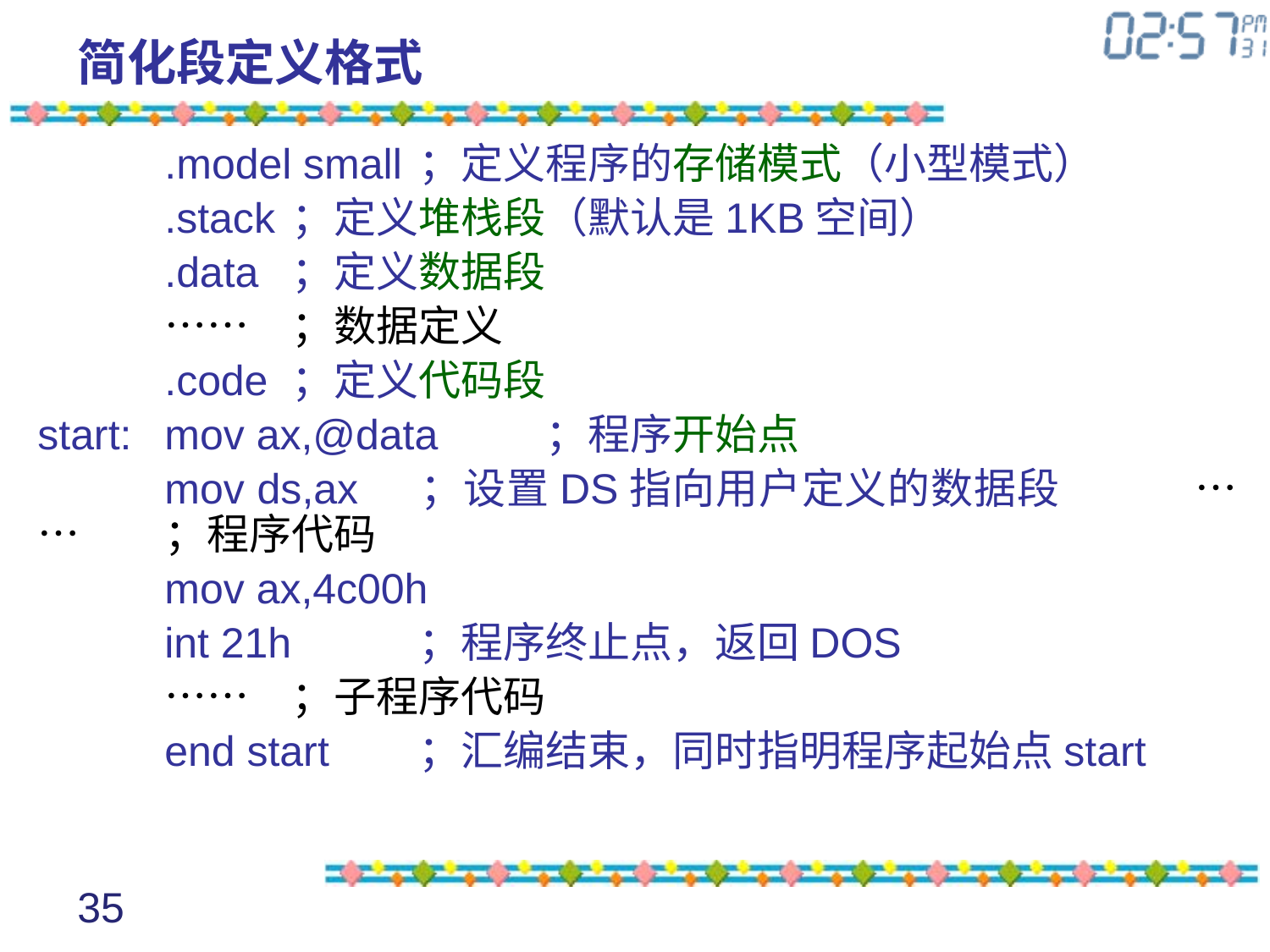

# 简化段定义格式
	.model small	；定义程序的存储模式（小型模式）
	.stack	；定义堆栈段（默认是1KB空间）
	.data	；定义数据段
	……	；数据定义
	.code	；定义代码段
start:	mov ax,@data	；程序开始点
	mov ds,ax	；设置DS指向用户定义的数据段		……	；程序代码
	mov ax,4c00h
	int 21h	；程序终止点，返回DOS
	……	；子程序代码
	end start	；汇编结束，同时指明程序起始点start